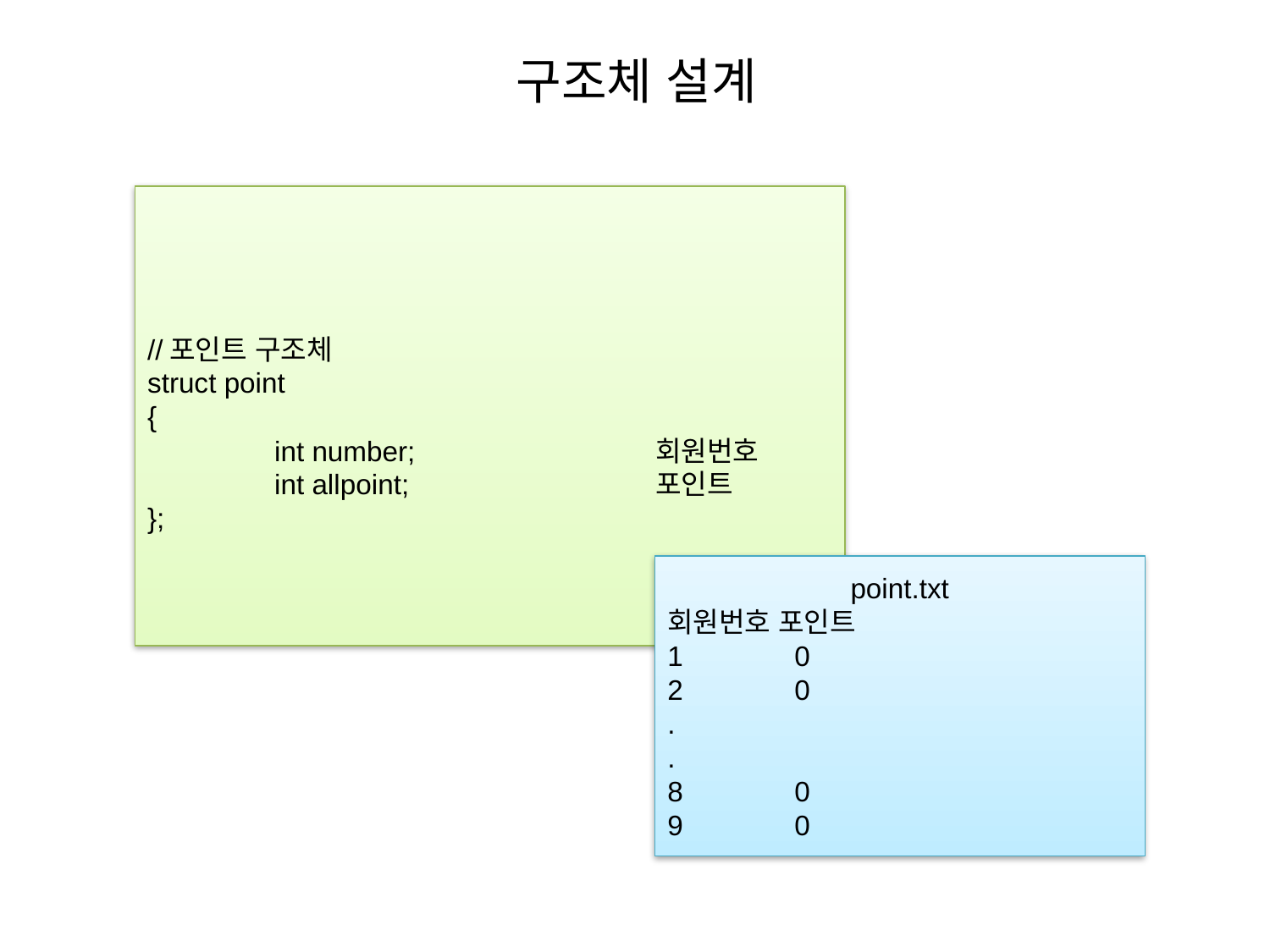

# 구조체 설계

//포인트 구조체
struct point
{
	int number;		회원번호
	int allpoint;		포인트
};
point.txt
회원번호 포인트
1	0
2	0
.
.
8	0
9	0